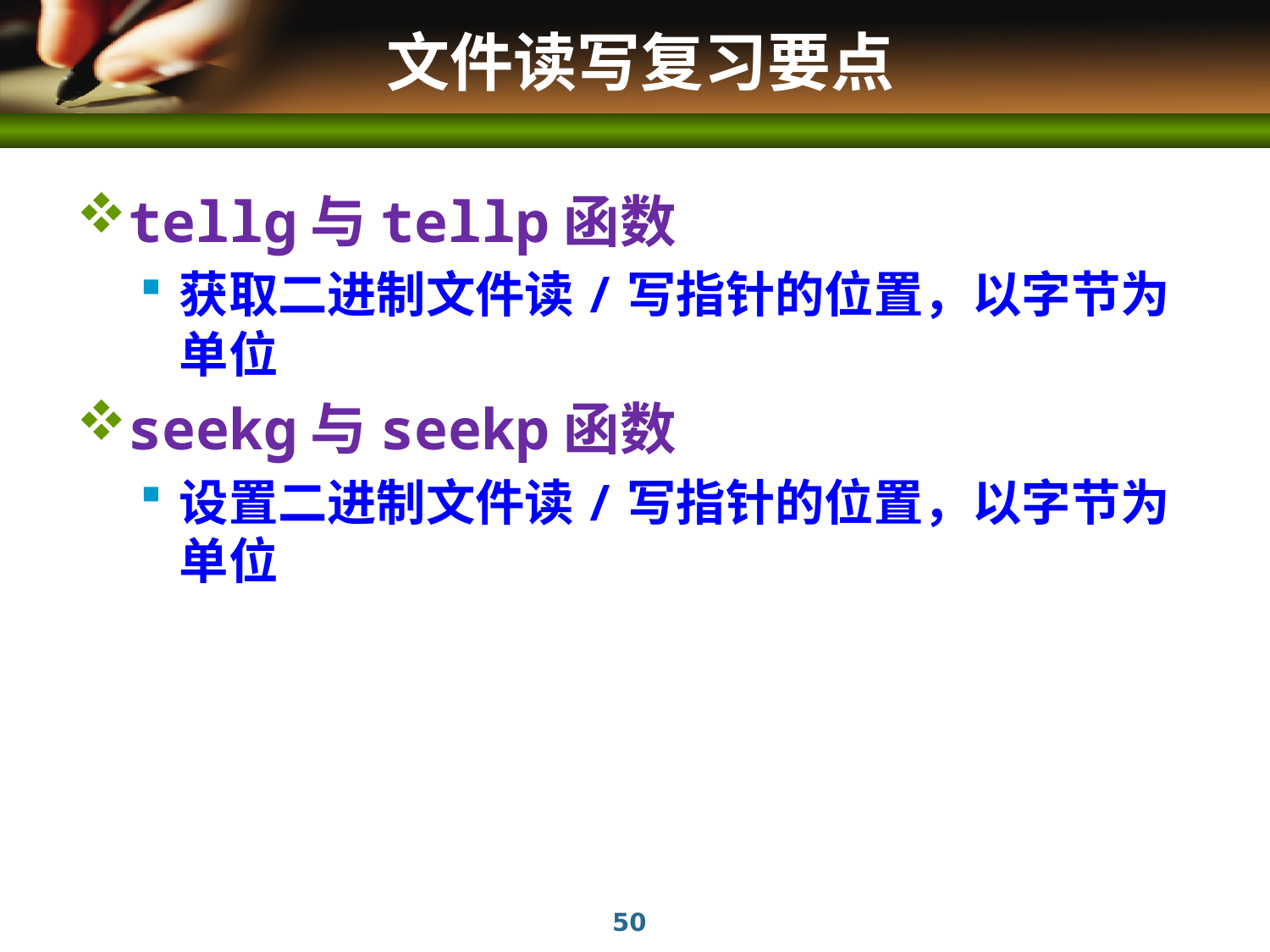

# 文件读写复习要点
tellg与tellp函数
获取二进制文件读/写指针的位置，以字节为单位
seekg与seekp函数
设置二进制文件读/写指针的位置，以字节为单位
50